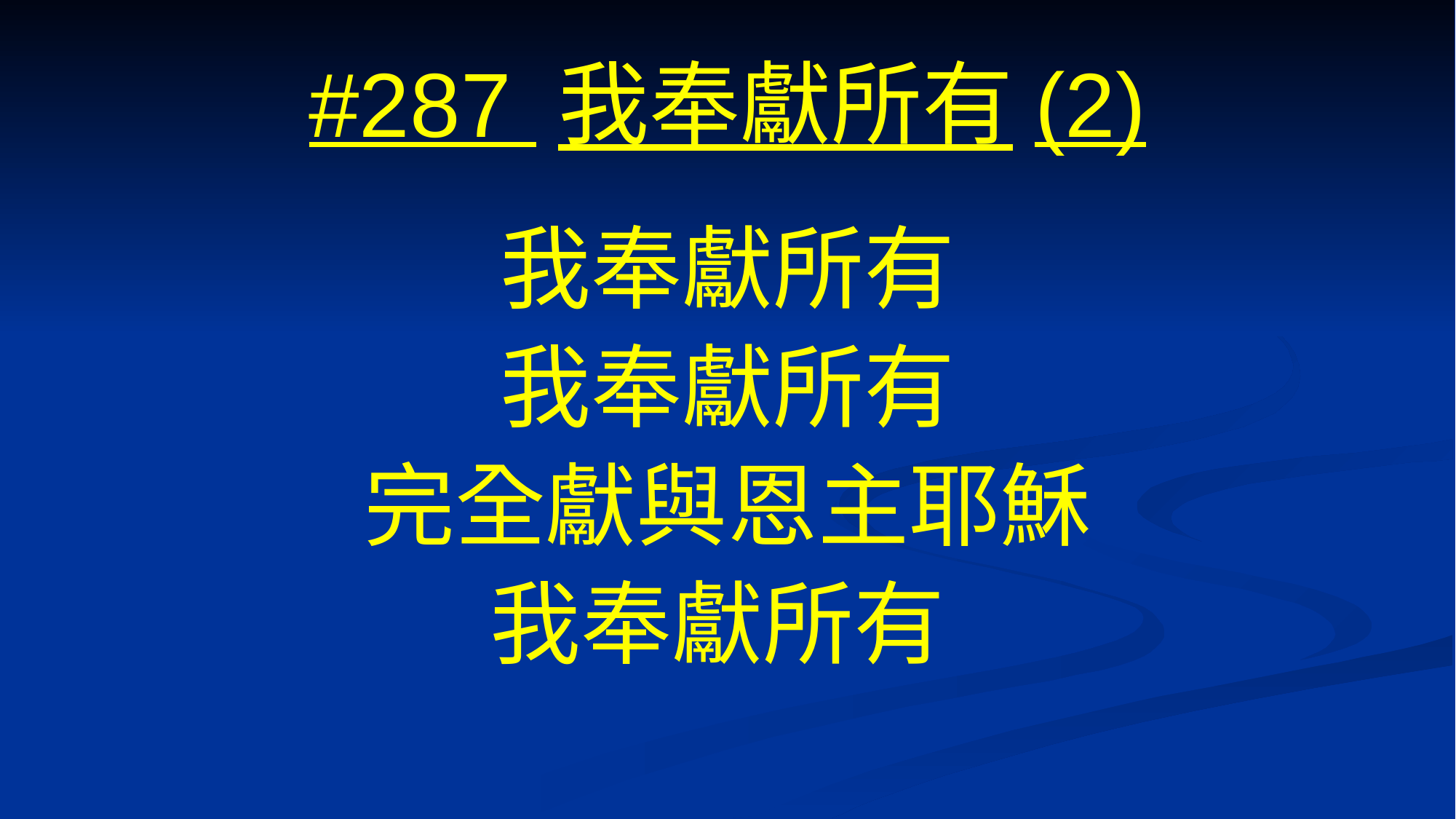

# #287 我奉獻所有(2)
我奉獻所有
我奉獻所有
完全獻與恩主耶穌
我奉獻所有